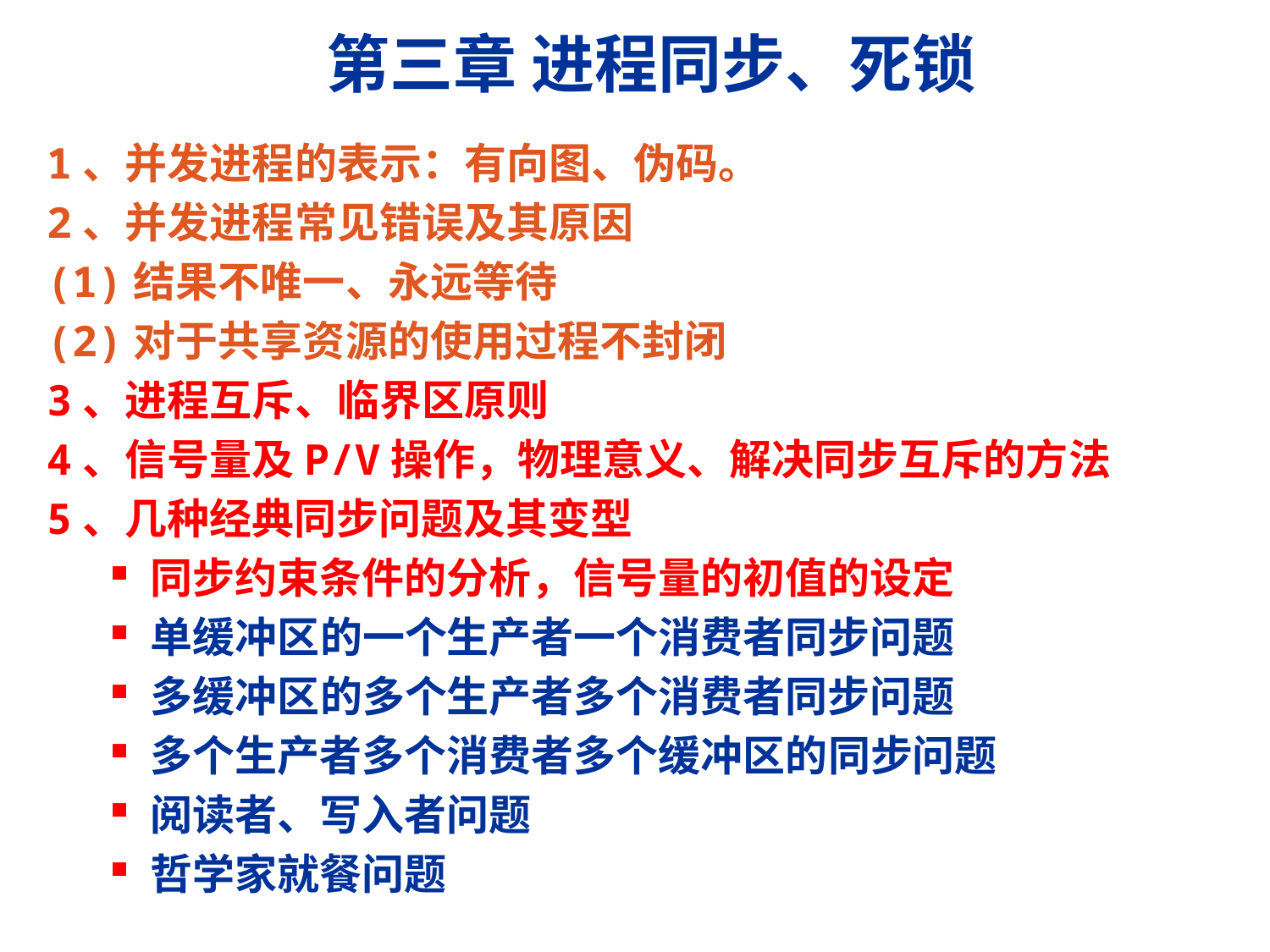

# 第三章 进程同步、死锁
1、并发进程的表示：有向图、伪码。
2、并发进程常见错误及其原因
(1)结果不唯一、永远等待
(2)对于共享资源的使用过程不封闭
3、进程互斥、临界区原则
4、信号量及P/V操作，物理意义、解决同步互斥的方法
5、几种经典同步问题及其变型
同步约束条件的分析，信号量的初值的设定
单缓冲区的一个生产者一个消费者同步问题
多缓冲区的多个生产者多个消费者同步问题
多个生产者多个消费者多个缓冲区的同步问题
阅读者、写入者问题
哲学家就餐问题